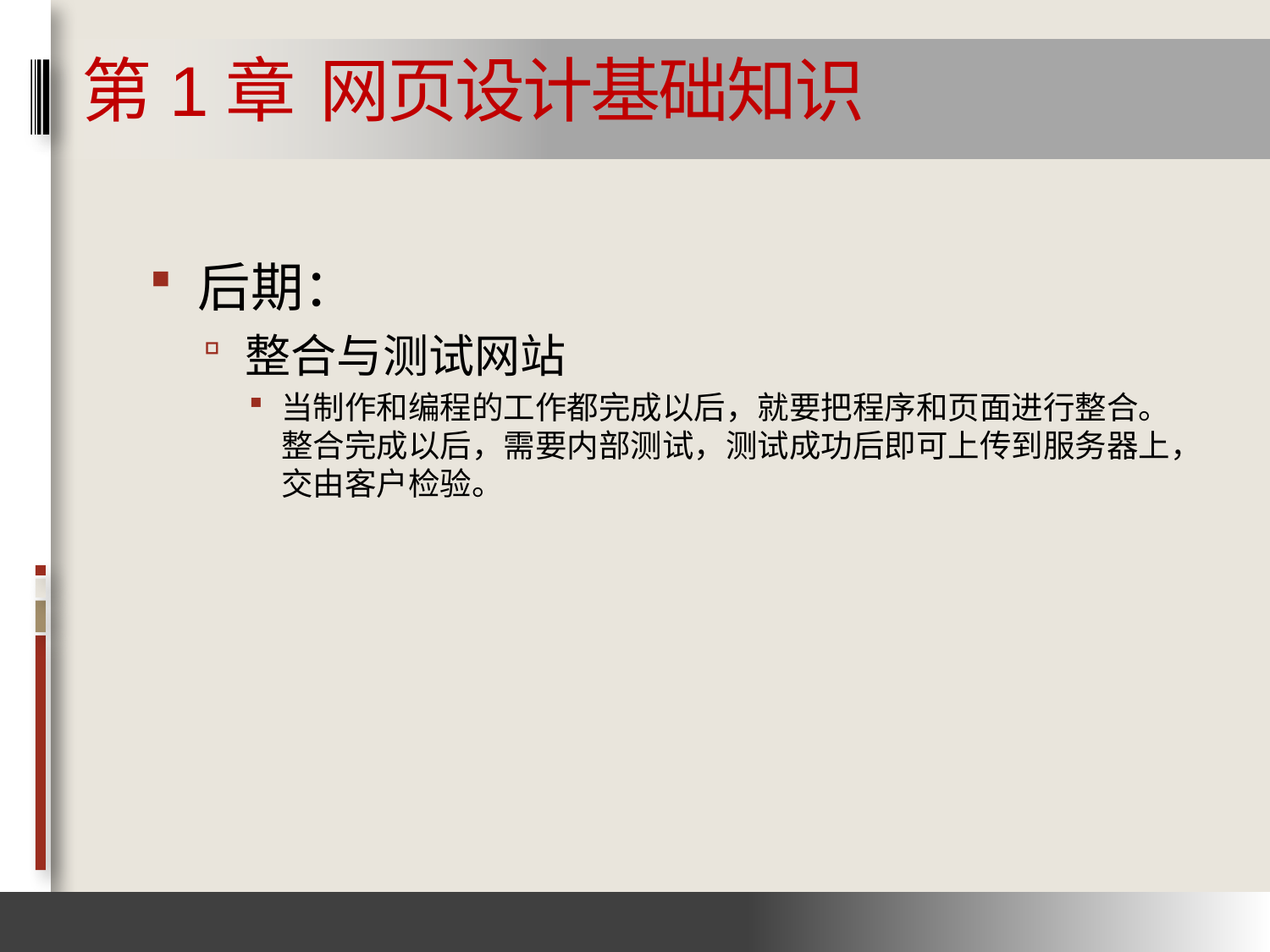

# 第1章  网页设计基础知识
后期：
整合与测试网站
当制作和编程的工作都完成以后，就要把程序和页面进行整合。整合完成以后，需要内部测试，测试成功后即可上传到服务器上，交由客户检验。